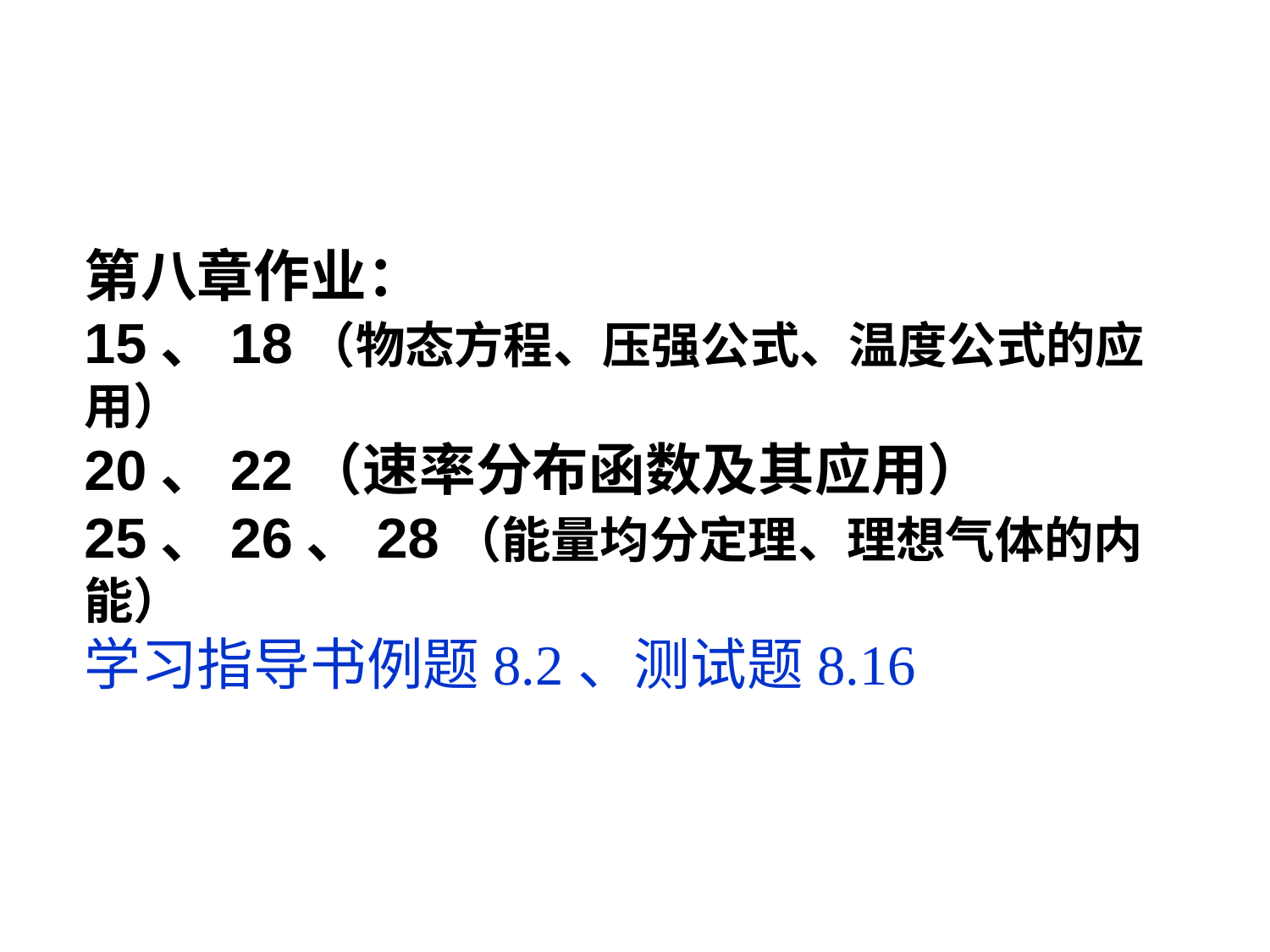

第八章作业：
15、18（物态方程、压强公式、温度公式的应用）
20、22（速率分布函数及其应用）
25、26、28（能量均分定理、理想气体的内能）
学习指导书例题8.2、测试题8.16